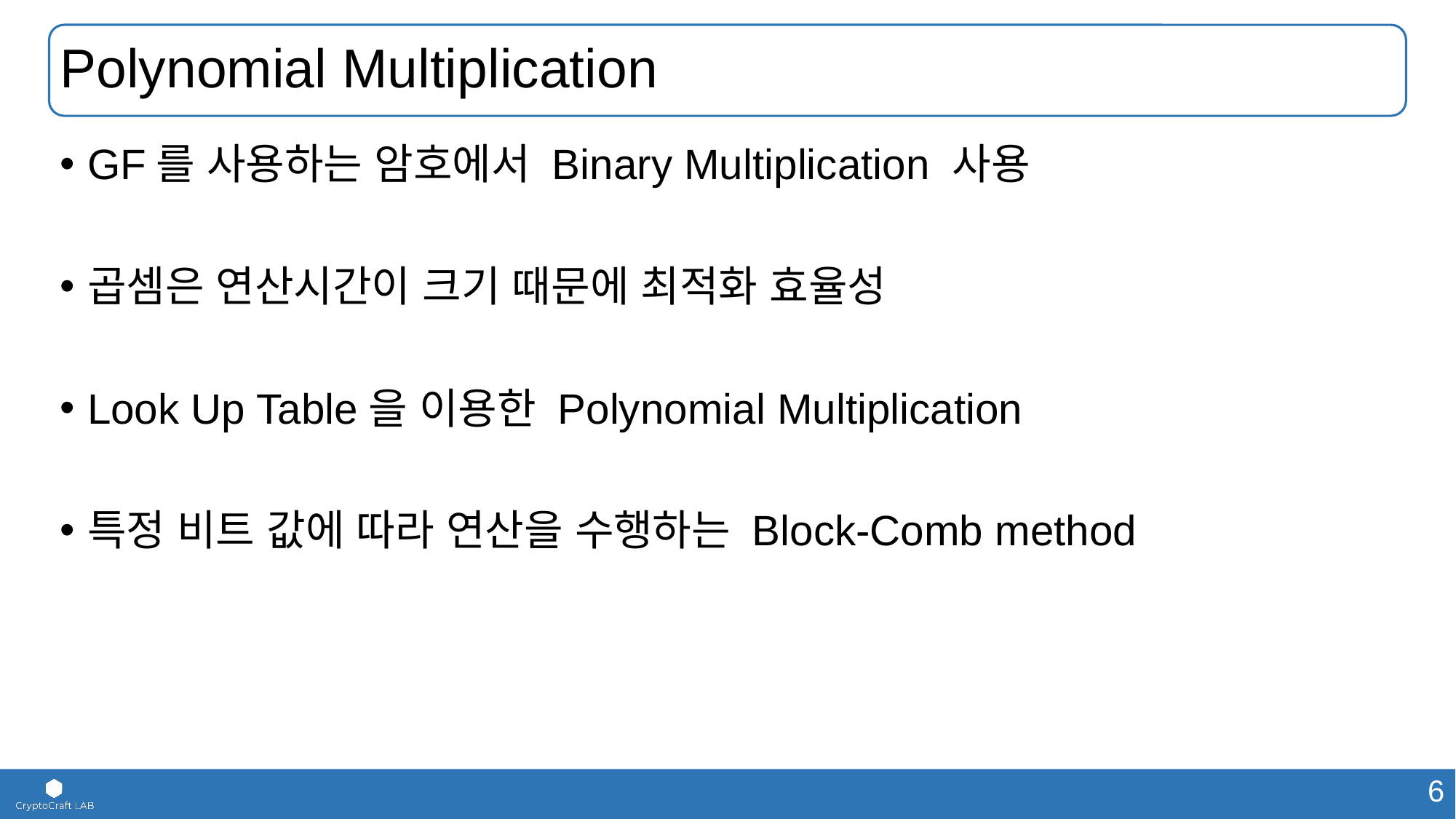

# Polynomial Multiplication
GF를 사용하는 암호에서 Binary Multiplication 사용

곱셈은 연산시간이 크기 때문에 최적화 효율성

Look Up Table을 이용한 Polynomial Multiplication

특정 비트 값에 따라 연산을 수행하는 Block-Comb method